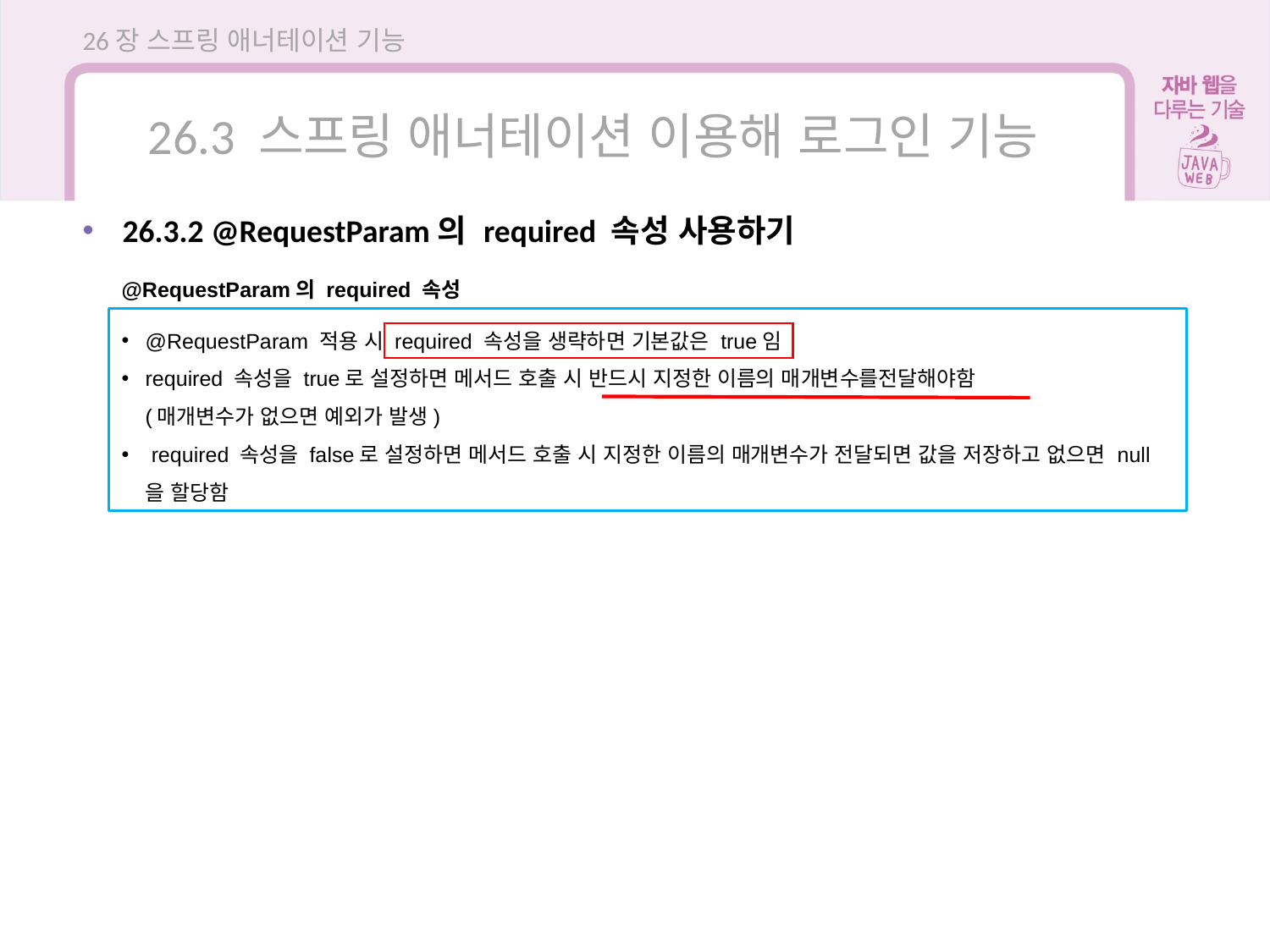

26장 스프링 애너테이션 기능
26.3 스프링 애너테이션 이용해 로그인 기능
26.3.2 @RequestParam의 required 속성 사용하기
@RequestParam의 required 속성
@RequestParam 적용 시 required 속성을 생략하면 기본값은 true임
required 속성을 true로 설정하면 메서드 호출 시 반드시 지정한 이름의 매개변수를전달해야함
(매개변수가 없으면 예외가 발생)
 required 속성을 false로 설정하면 메서드 호출 시 지정한 이름의 매개변수가 전달되면 값을 저장하고 없으면 null을 할당함